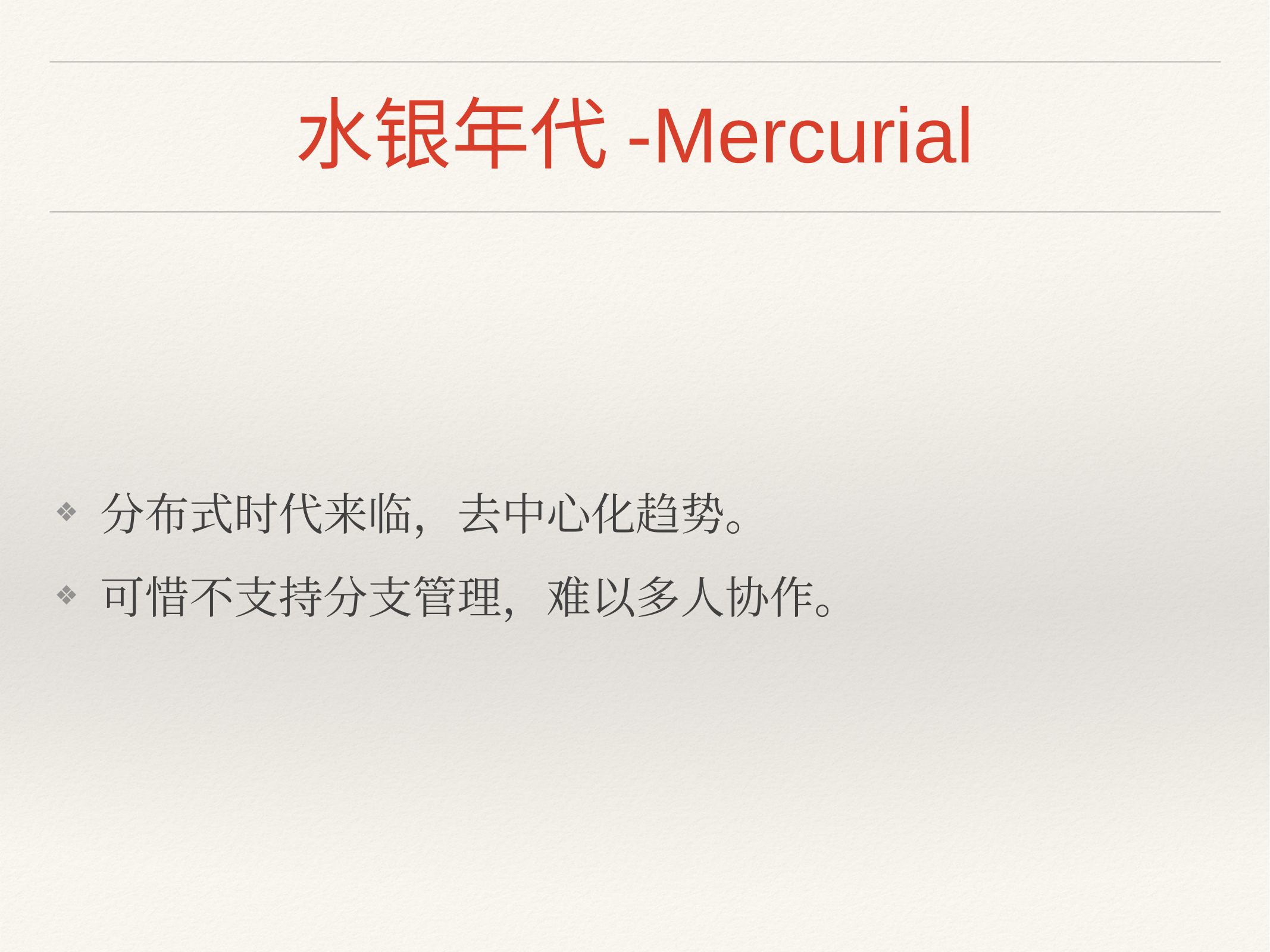

# 水银年代-Mercurial
分布式时代来临，去中心化趋势。
可惜不支持分支管理，难以多人协作。